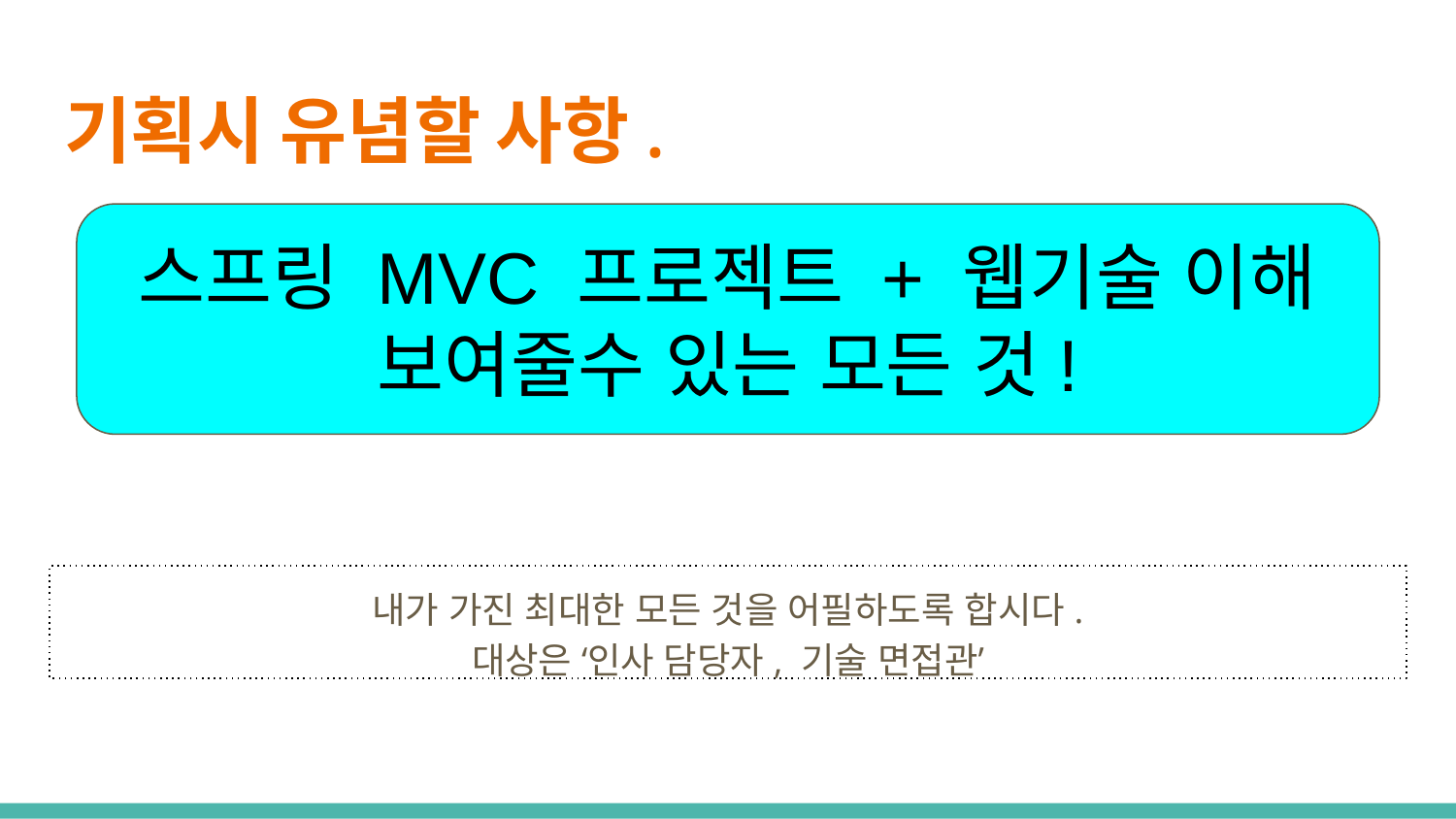

# 기획시 유념할 사항.
스프링 MVC 프로젝트 + 웹기술 이해
보여줄수 있는 모든 것!
내가 가진 최대한 모든 것을 어필하도록 합시다.
대상은 ‘인사 담당자, 기술 면접관’